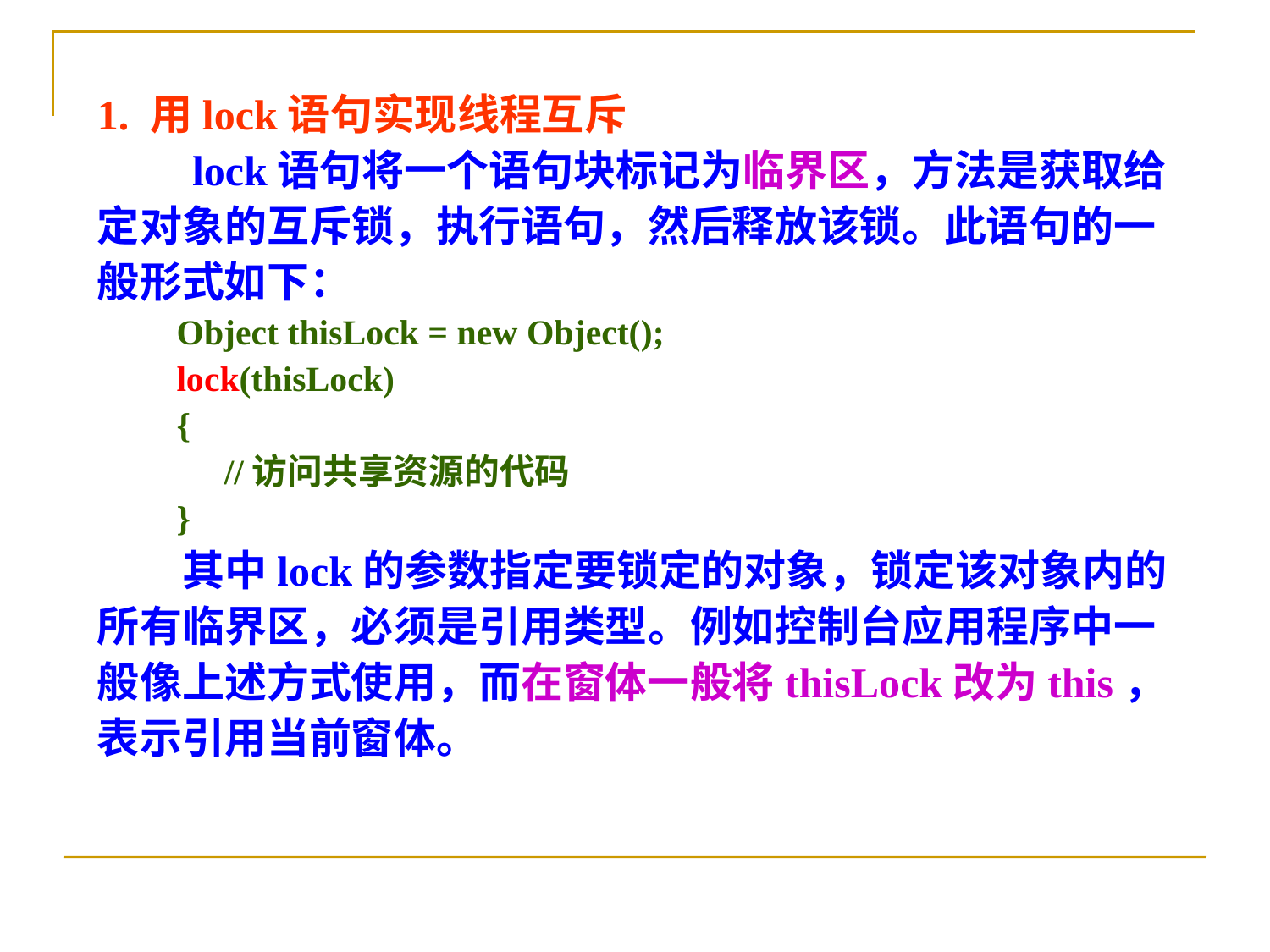

1. 用lock语句实现线程互斥
　　lock语句将一个语句块标记为临界区，方法是获取给定对象的互斥锁，执行语句，然后释放该锁。此语句的一般形式如下：
　　Object thisLock = new Object();
　　lock(thisLock)
　　{
	//访问共享资源的代码
　　}
　　其中lock的参数指定要锁定的对象，锁定该对象内的所有临界区，必须是引用类型。例如控制台应用程序中一般像上述方式使用，而在窗体一般将thisLock改为this，表示引用当前窗体。